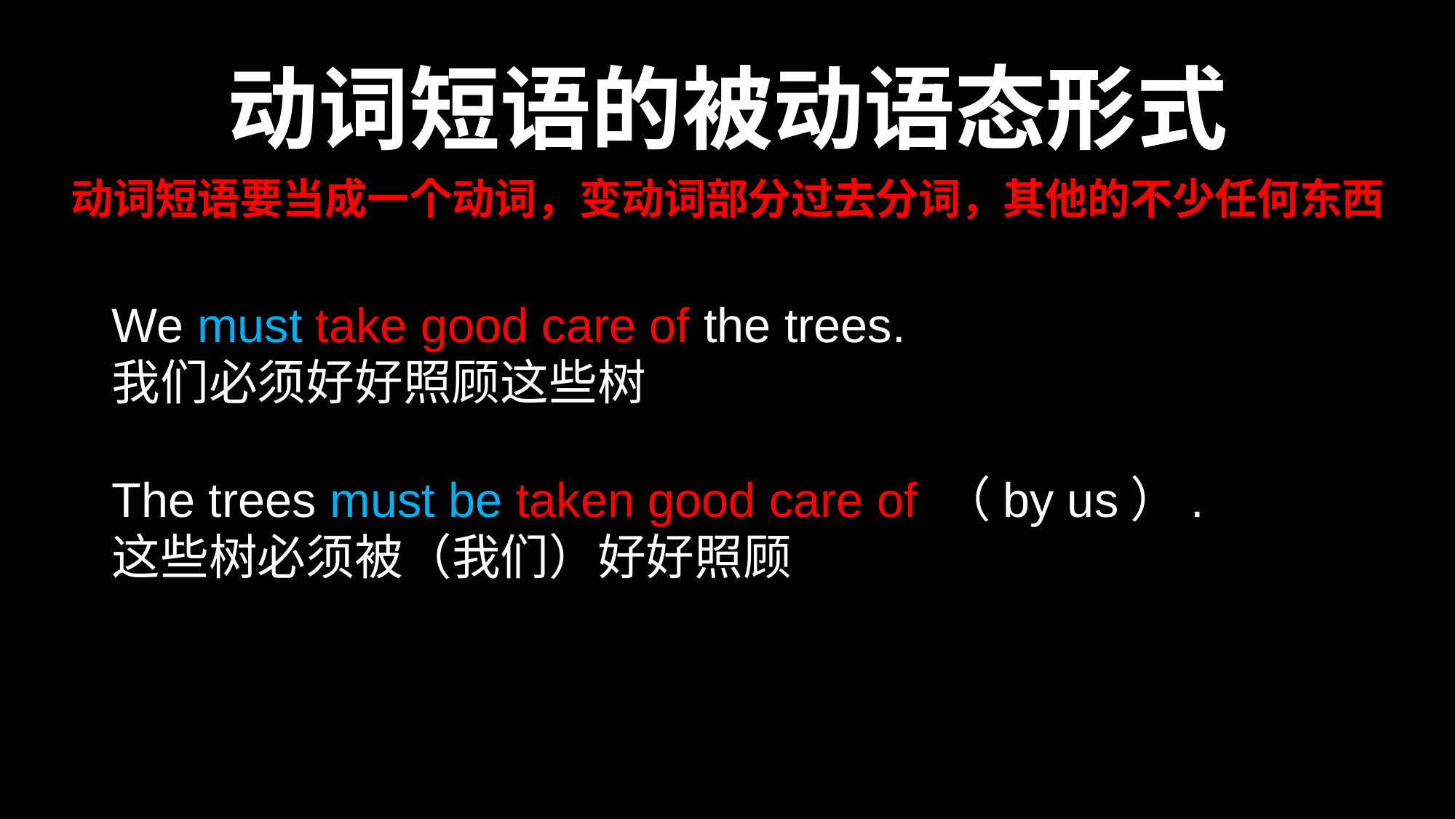

动词短语的被动语态形式
动词短语要当成一个动词，变动词部分过去分词，其他的不少任何东西
We must take good care of the trees.
我们必须好好照顾这些树
The trees must be taken good care of （by us）.
这些树必须被（我们）好好照顾